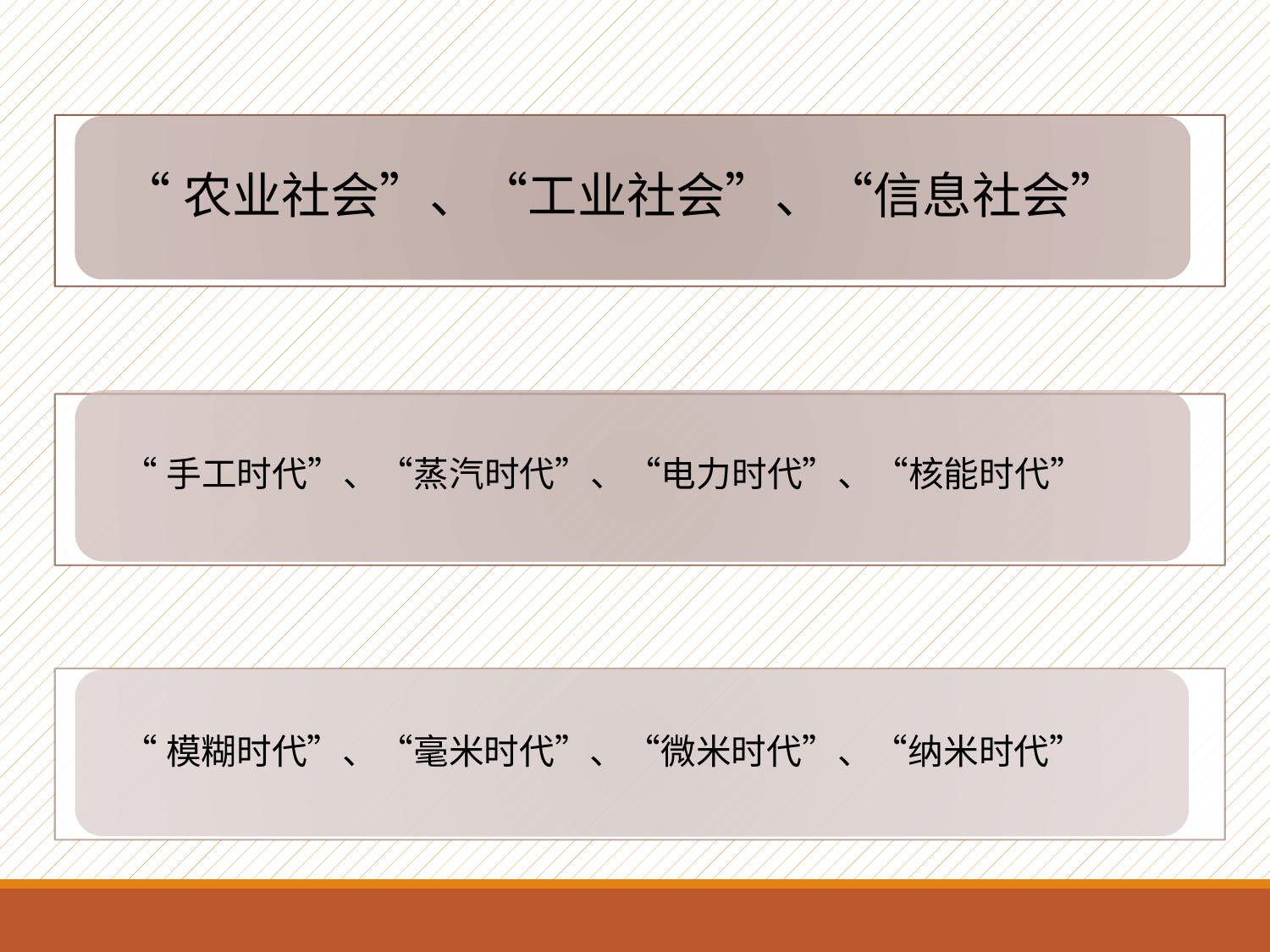

“农业社会”、“工业社会”、“信息社会”
“手工时代”、“蒸汽时代”、“电力时代”、“核能时代”
“模糊时代”、“毫米时代”、“微米时代”、“纳米时代”